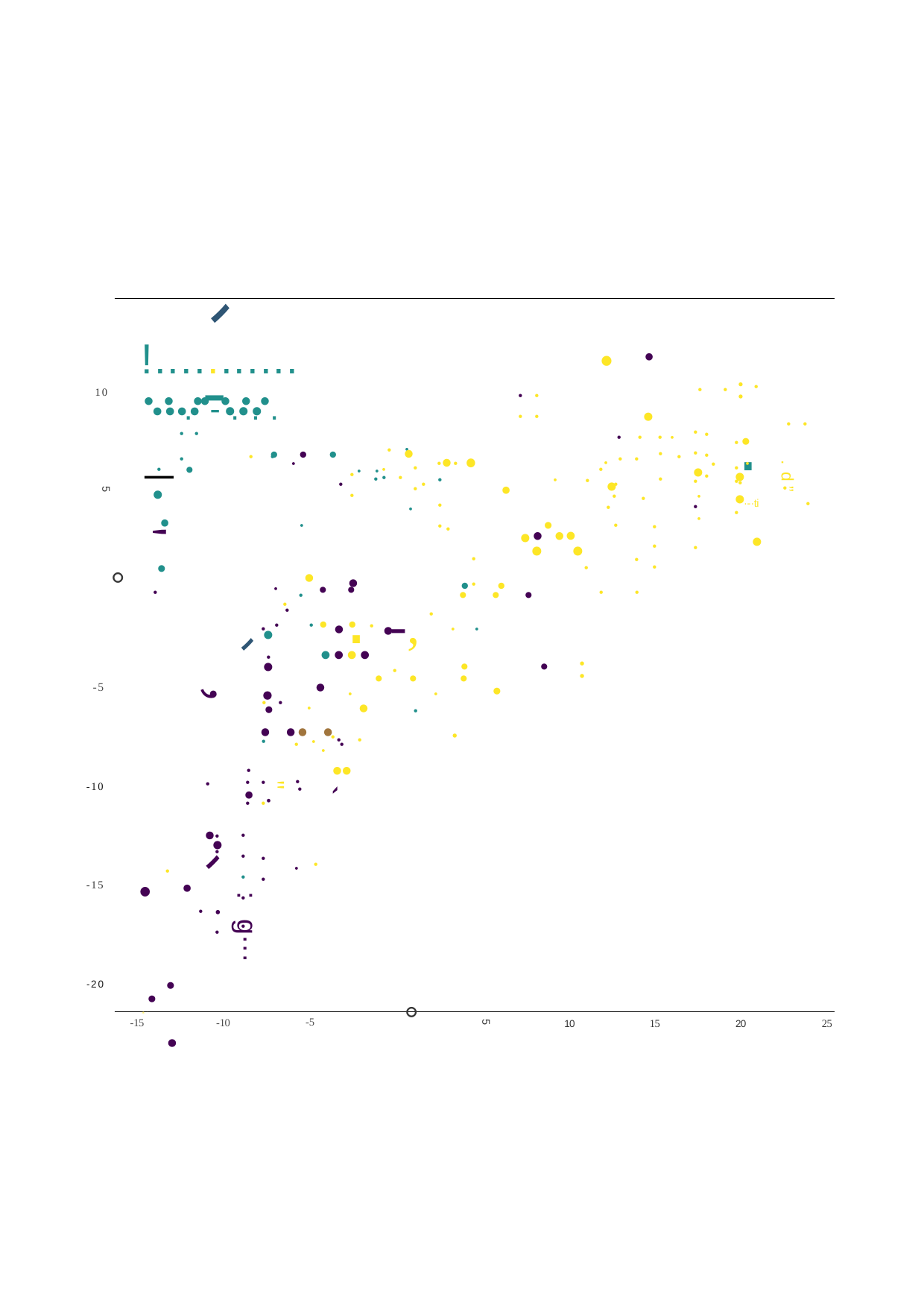

、
!...........
# ....-....
．．
．．
• • .••-•.•.•.一•
:	．·
·-·ti
．
．
10
．．．．
．．．
．．．
．．
．．．
．． ． ．	．
．．．． ．  ．．
． ．
．
•••．．
．	．
．．．．．．
． ．
．．
．．
．．
．．	．
．．．
．
. d ”
．
．
．
．．
．．
．
．
． ．． ．
．．
．  ．
．
．．
．
．
5
．
．
．
．
••••
．．＇
．．．
．
．
．．
．
．．
．
．
••	•．• :.
. -,	．••．•
。
••	••	．
．．
．
•••．．
．
．．
．
．
．
．
．
．
．
．
．
．．
••••
、
．
．
．
． ．．
-5
．，
．．
．．
：：
．．
．．．
．
••
．
｀＂．
．
．．	．．	．．
-10
．	．．．．． ．
．
．
．
．．
．
．
、
．．
-15
:
．．
．．．
g···
．嘈．｀
-20
。

-5
-15
-10
15
25
10
20
5